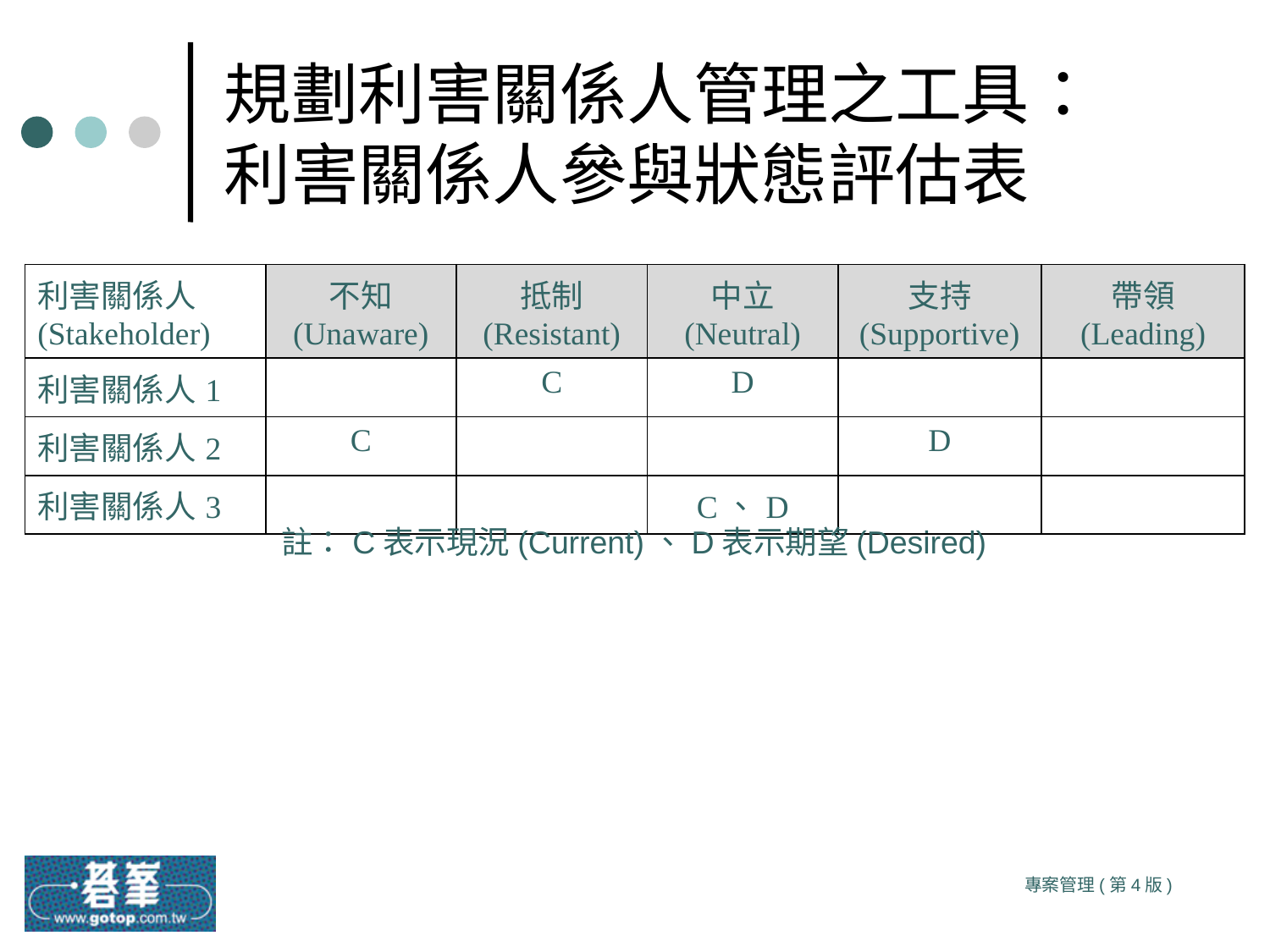

# 規劃利害關係人管理之工具： 利害關係人參與狀態評估表
| 利害關係人 (Stakeholder) | 不知 (Unaware) | 抵制 (Resistant) | 中立 (Neutral) | 支持 (Supportive) | 帶領 (Leading) |
| --- | --- | --- | --- | --- | --- |
| 利害關係人1 |  | C | D |  |  |
| 利害關係人2 | C |  |  | D |  |
| 利害關係人3 |  |  | C、D |  |  |
註：C表示現況(Current)、D表示期望(Desired)
專案管理(第4版)